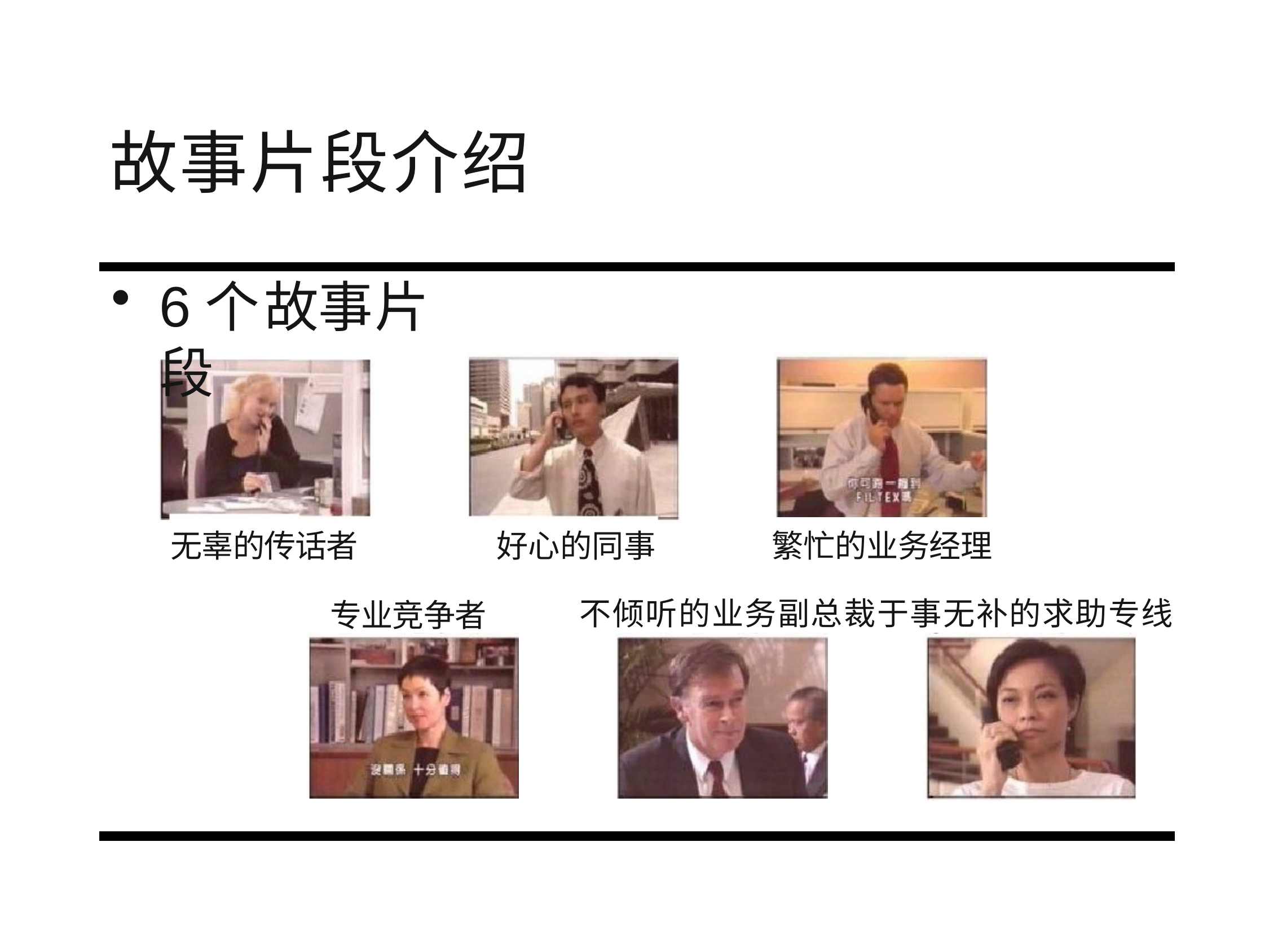

# 故事片段介绍

6个故事片段

无辜的传话者
好心的同事	繁忙的业务经理

不倾听的业务副总裁于事无补的求助专线
专业竞争者